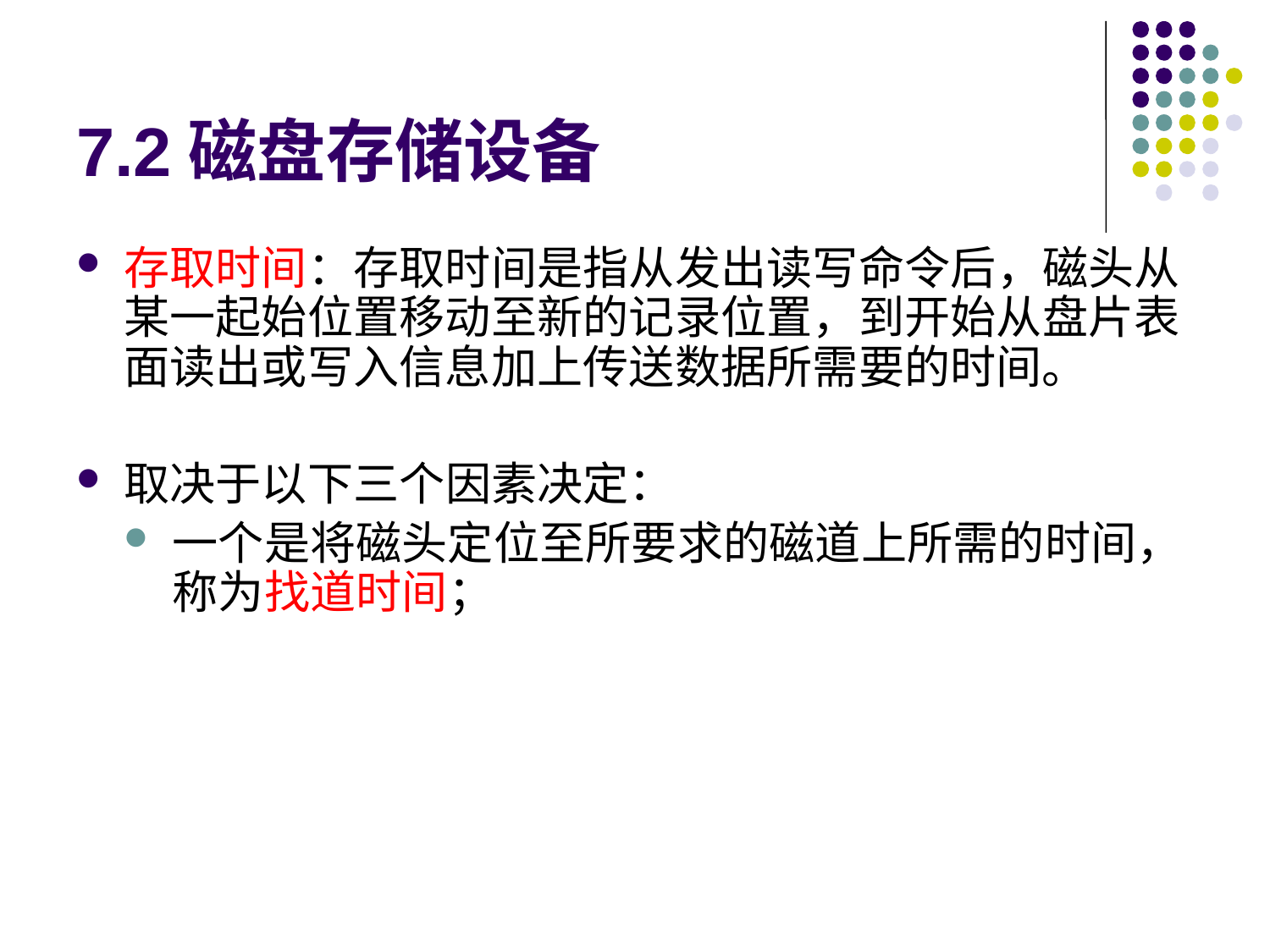

# 7.2磁盘存储设备
存取时间：存取时间是指从发出读写命令后，磁头从某一起始位置移动至新的记录位置，到开始从盘片表面读出或写入信息加上传送数据所需要的时间。

取决于以下三个因素决定：
一个是将磁头定位至所要求的磁道上所需的时间，称为找道时间；

28